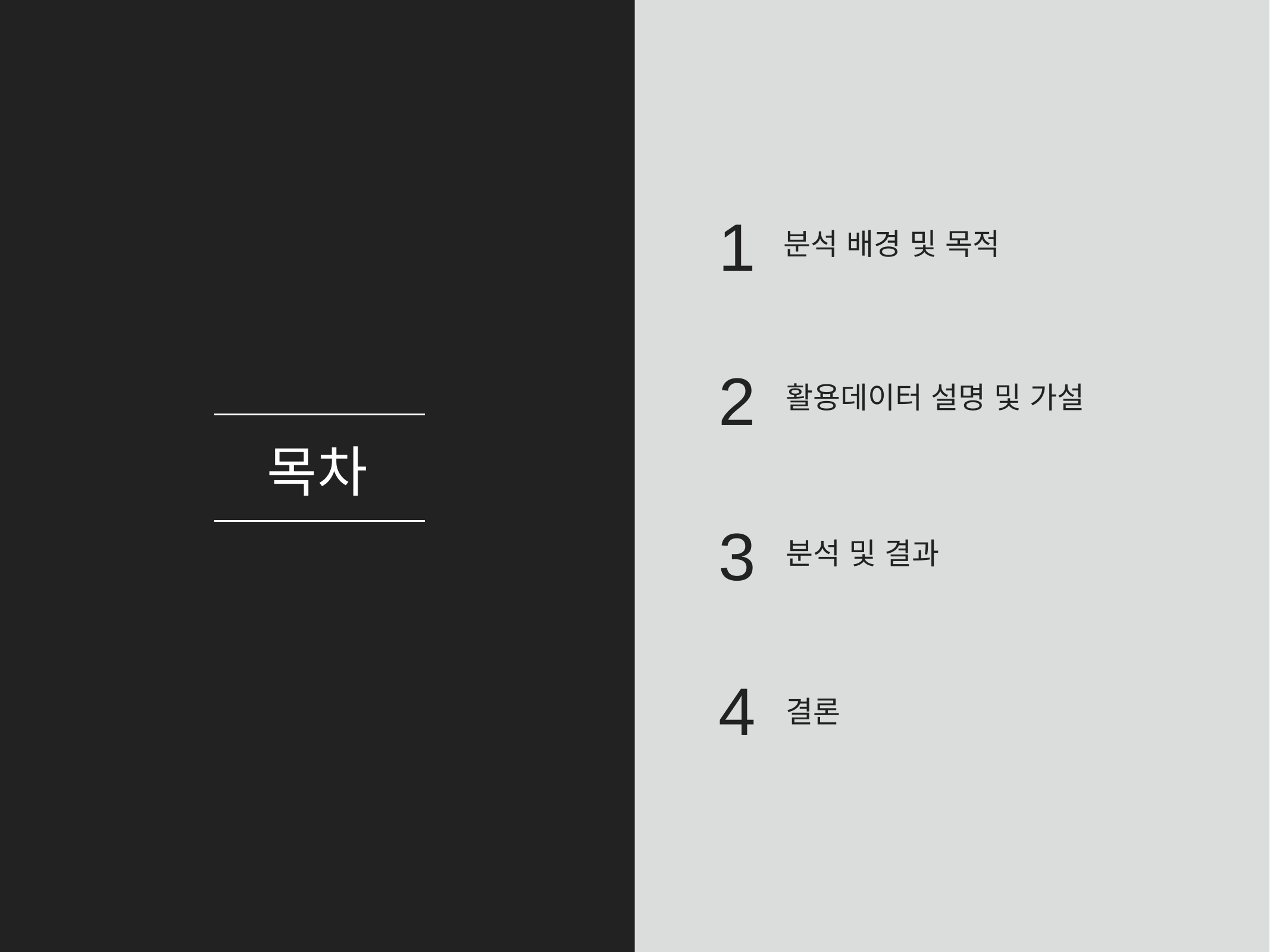

목차

1

2

3

4
분석 배경 및 목적
활용데이터 설명 및 가설
분석 및 결과
결론